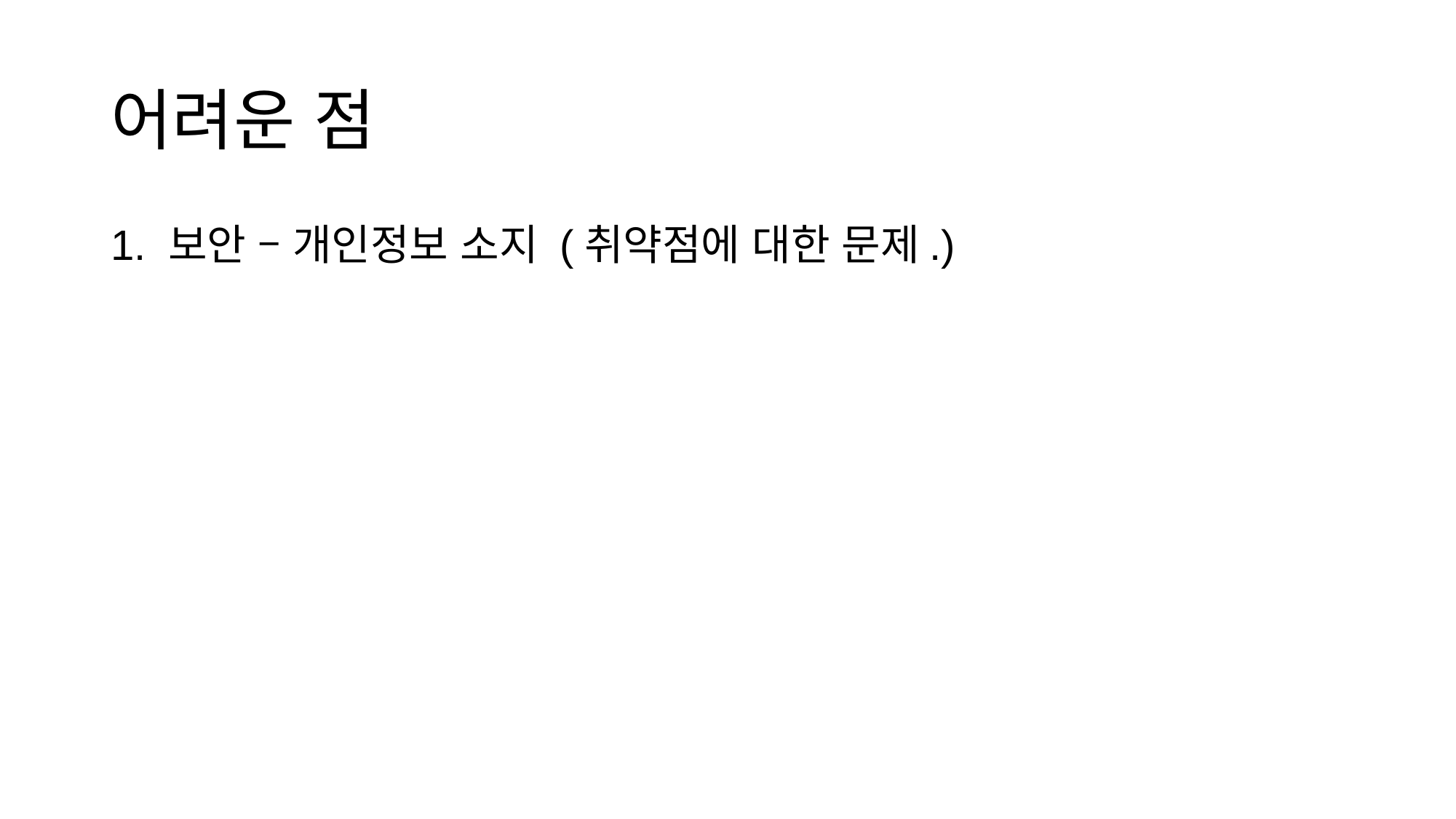

# 어려운 점
1. 보안 – 개인정보 소지 (취약점에 대한 문제.)